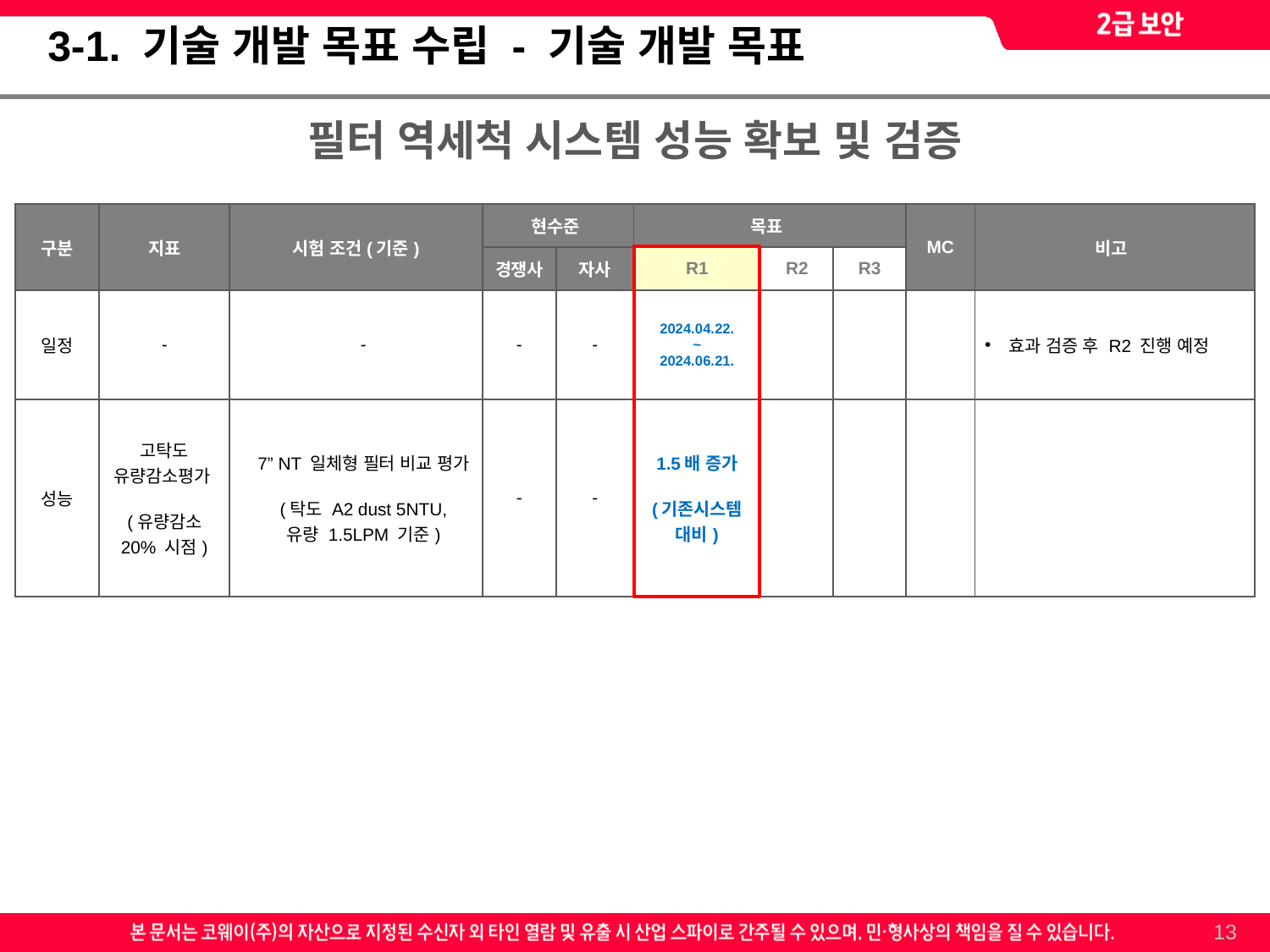

필수
3-1. 기술 개발 목표 수립 - 기술 개발 목표
필터 역세척 시스템 성능 확보 및 검증
| 구분 | 지표 | 시험 조건(기준) | 현수준 |  | 목표 |  |  | MC | 비고 |
| --- | --- | --- | --- | --- | --- | --- | --- | --- | --- |
|  |  |  | 경쟁사 | 자사 | R1 | R2 | R3 |  |  |
| 일정 | - | - | - | - | 2024.04.22. ~ 2024.06.21. |  |  |  | 효과 검증 후 R2 진행 예정 |
| 성능 | 고탁도 유량감소평가 (유량감소 20% 시점) | 7” NT 일체형 필터 비교 평가 (탁도 A2 dust 5NTU, 유량 1.5LPM 기준) | - | - | 1.5배 증가 (기존시스템 대비) |  |  |  |  |

13